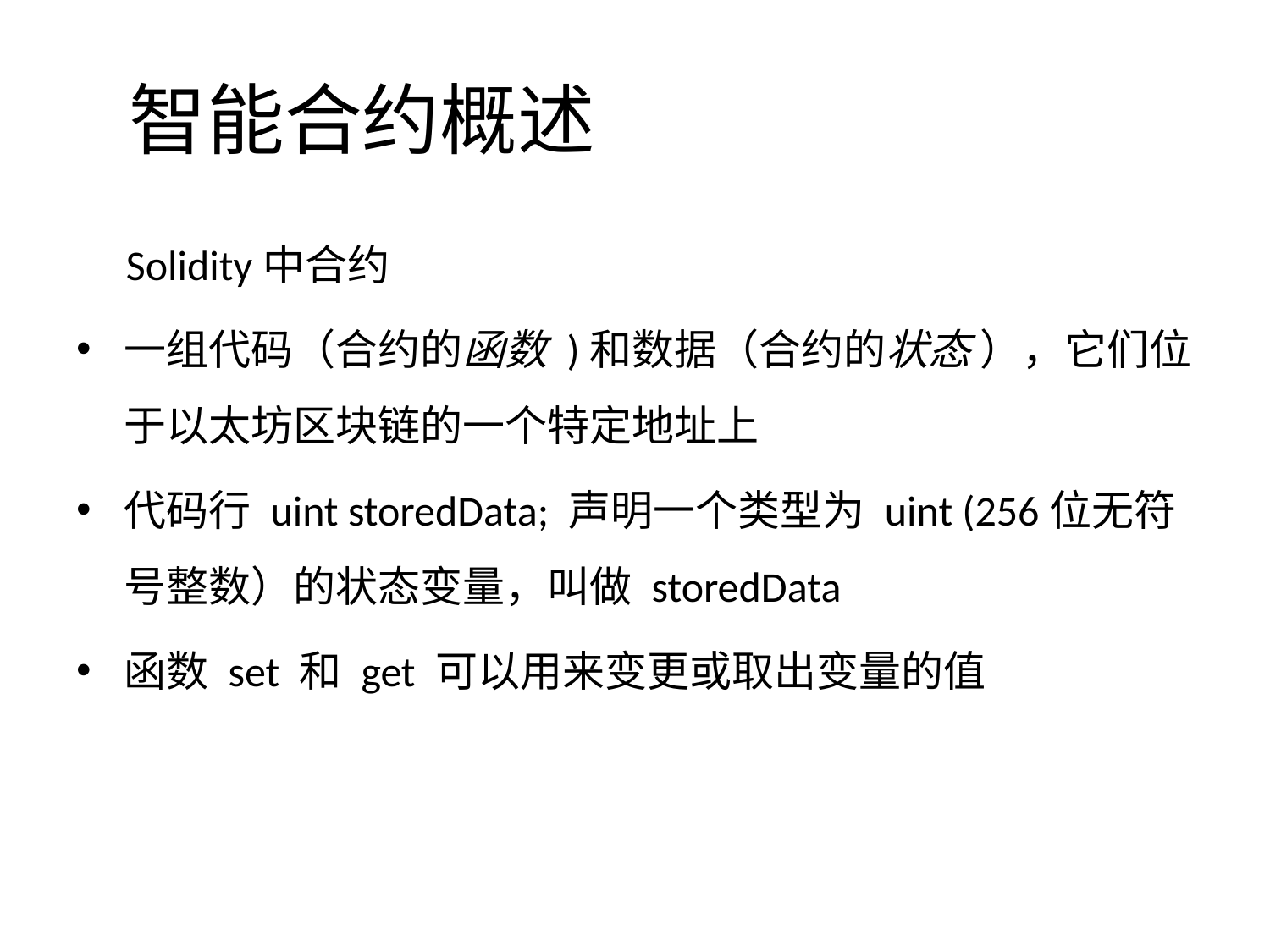

# 智能合约概述
Solidity中合约
一组代码（合约的函数 )和数据（合约的状态 ），它们位于以太坊区块链的一个特定地址上
代码行 uint storedData; 声明一个类型为 uint (256位无符号整数）的状态变量，叫做 storedData
函数 set 和 get 可以用来变更或取出变量的值